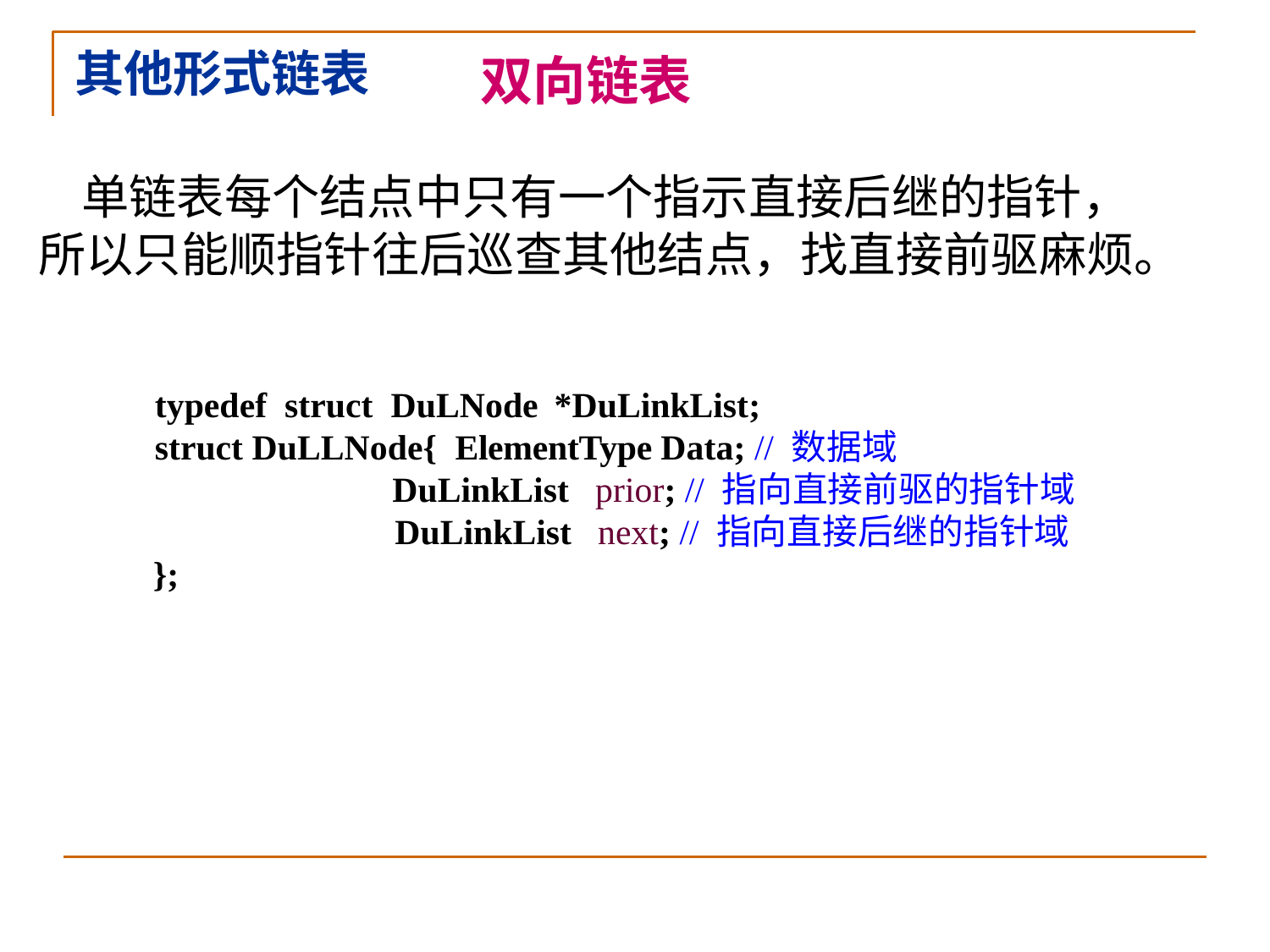

其他形式链表
双向链表
   单链表每个结点中只有一个指示直接后继的指针，所以只能顺指针往后巡查其他结点，找直接前驱麻烦。
typedef  struct  DuLNode  *DuLinkList;
struct DuLLNode{  ElementType Data; // 数据域
                           DuLinkList  prior; // 指向直接前驱的指针域
                           DuLinkList  next; // 指向直接后继的指针域
};